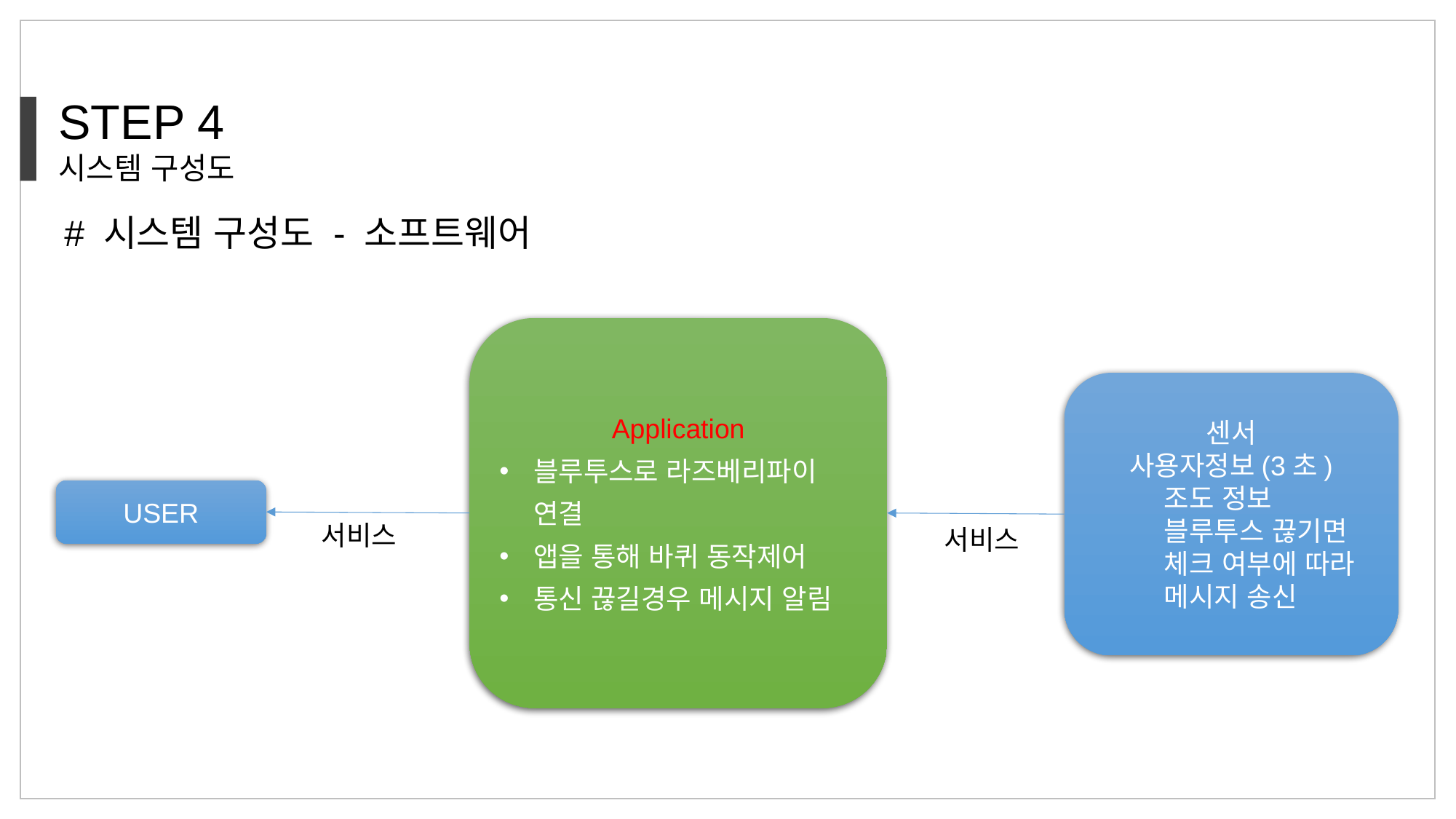

STEP 4
시스템 구성도

# 시스템 구성도 - 소프트웨어
Application
블루투스로 라즈베리파이 연결
앱을 통해 바퀴 동작제어
통신 끊길경우 메시지 알림
센서
사용자정보(3초)
         조도 정보
         블루투스 끊기면
         체크 여부에 따라
         메시지 송신
USER
서비스
서비스